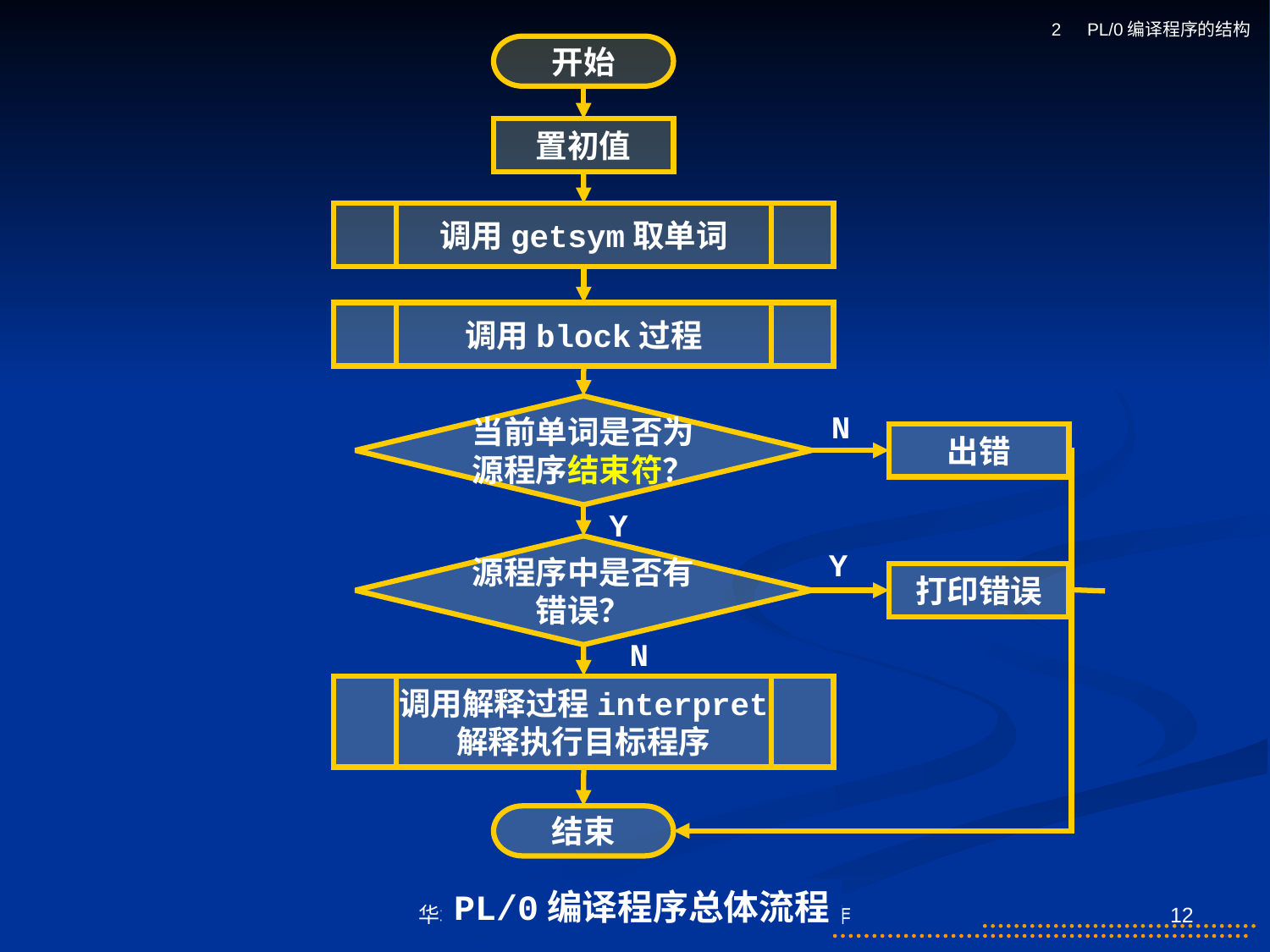

2　PL/0编译程序的结构
开始
置初值
调用getsym取单词
调用block过程
当前单词是否为源程序结束符？
N
出错
Y
源程序中是否有错误？
Y
打印错误

N
调用解释过程interpret
解释执行目标程序
结束
华北电力大学控制与计算机工程学院 王红 制作
12
PL/0编译程序总体流程